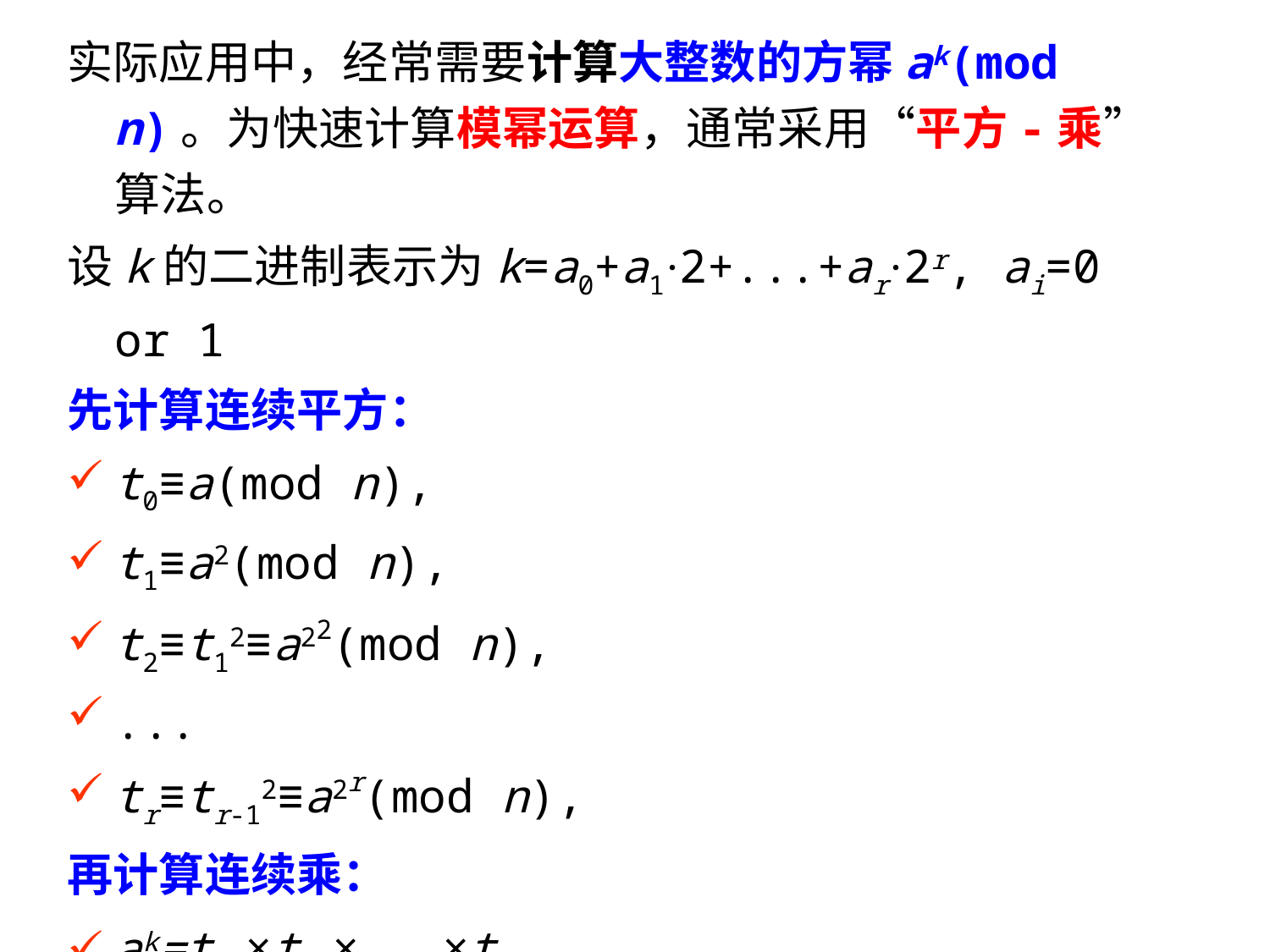

实际应用中，经常需要计算大整数的方幂ak(mod n)。为快速计算模幂运算，通常采用“平方-乘”算法。
设k的二进制表示为k=a0+a1·2+...+ar·2r, ai=0 or 1
先计算连续平方：
t0≡a(mod n),
t1≡a2(mod n),
t2≡t12≡a22(mod n),
...
tr≡tr-12≡a2r(mod n),
再计算连续乘：
ak=ti1×ti2×...×tis
其中0≤i1<i2<...<is≤r, (ai1,...,ais)是(a0,a1,...,ar)中所有的1